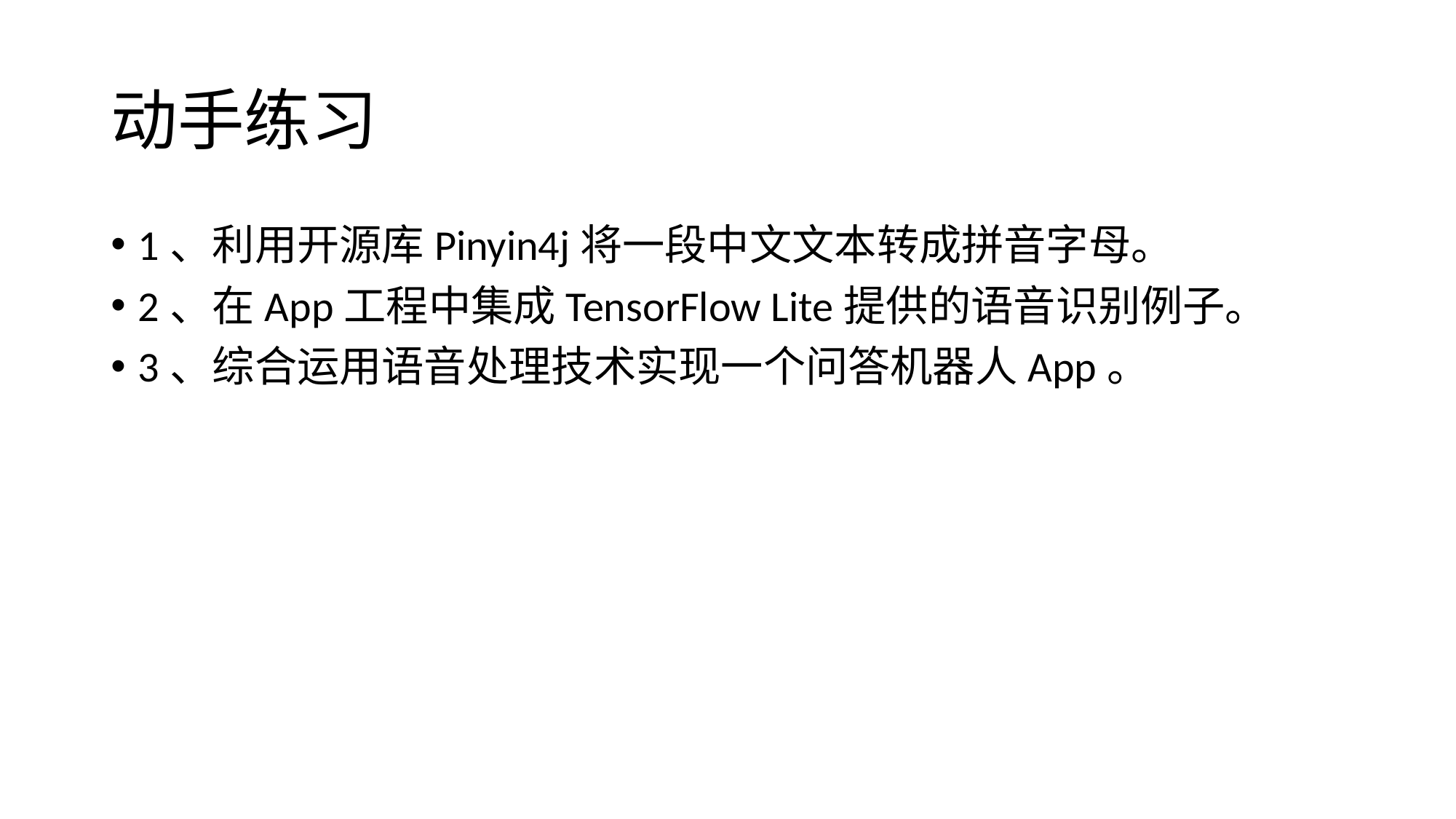

# 动手练习
1、利用开源库Pinyin4j将一段中文文本转成拼音字母。
2、在App工程中集成TensorFlow Lite提供的语音识别例子。
3、综合运用语音处理技术实现一个问答机器人App。